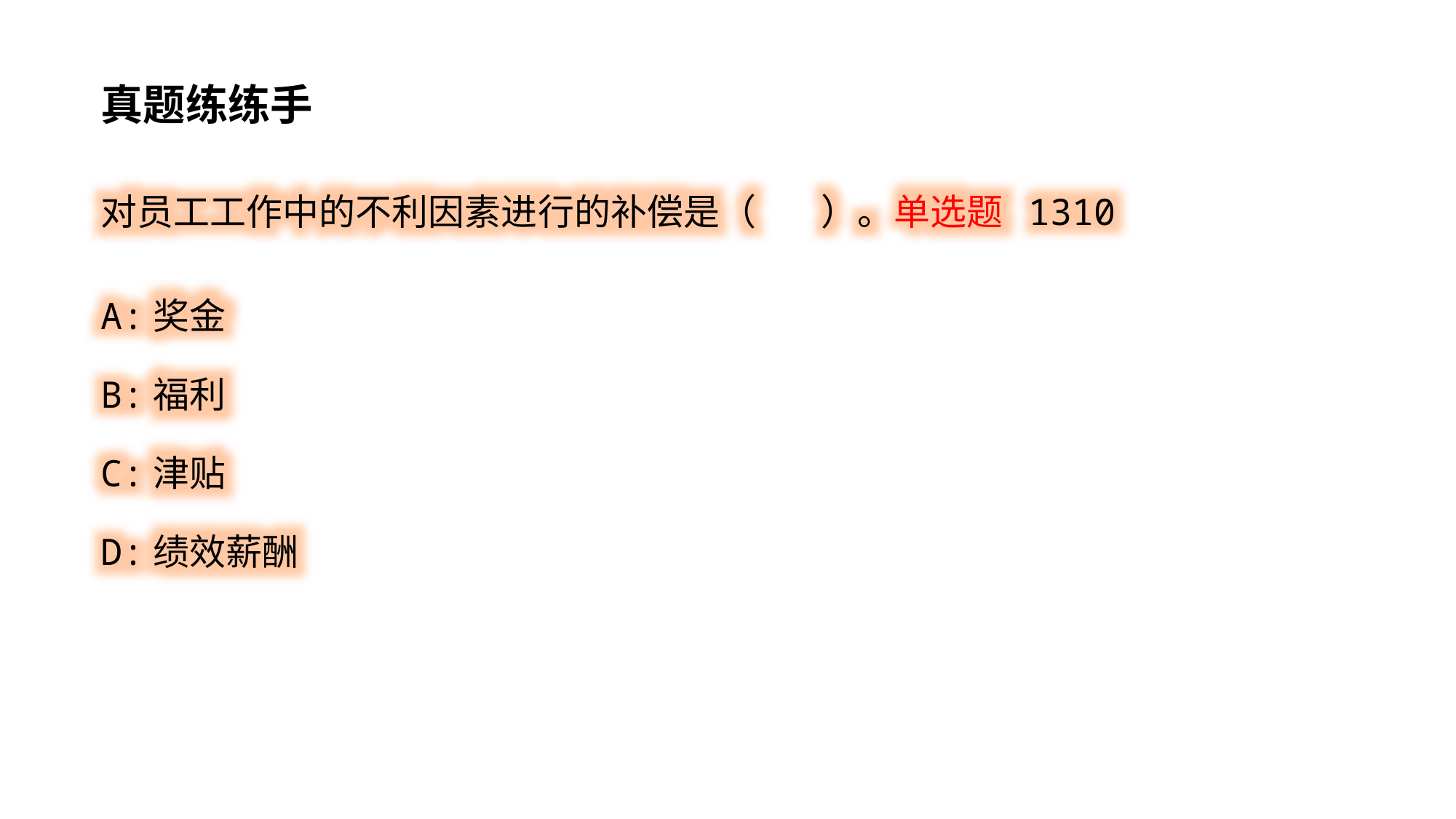

真题练练手
对员工工作中的不利因素进行的补偿是（        ）。单选题  1310

A:奖金

B:福利

C:津贴

D:绩效薪酬